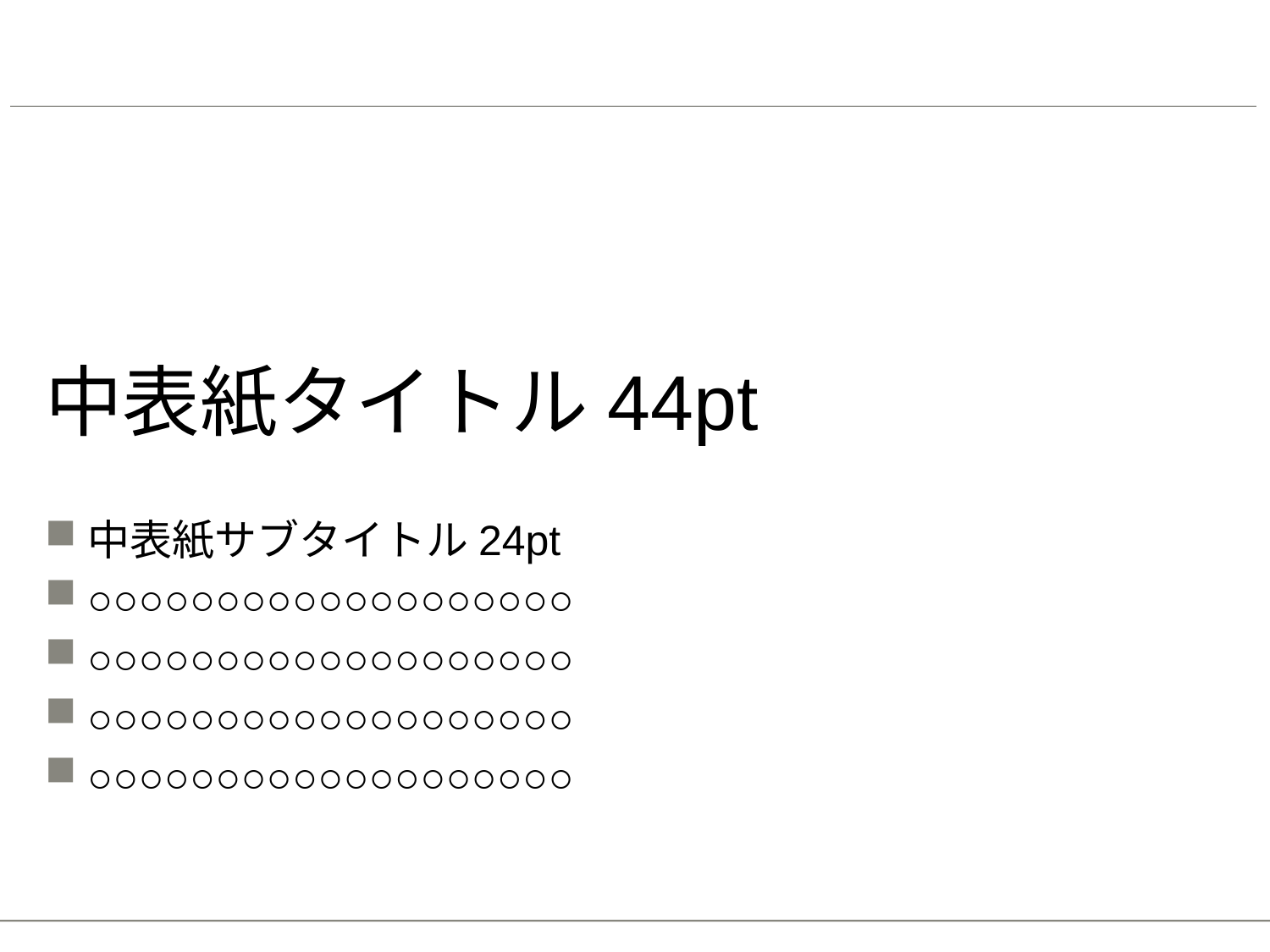

# 中表紙タイトル44pt
中表紙サブタイトル24pt
○○○○○○○○○○○○○○○○○○○
○○○○○○○○○○○○○○○○○○○
○○○○○○○○○○○○○○○○○○○
○○○○○○○○○○○○○○○○○○○